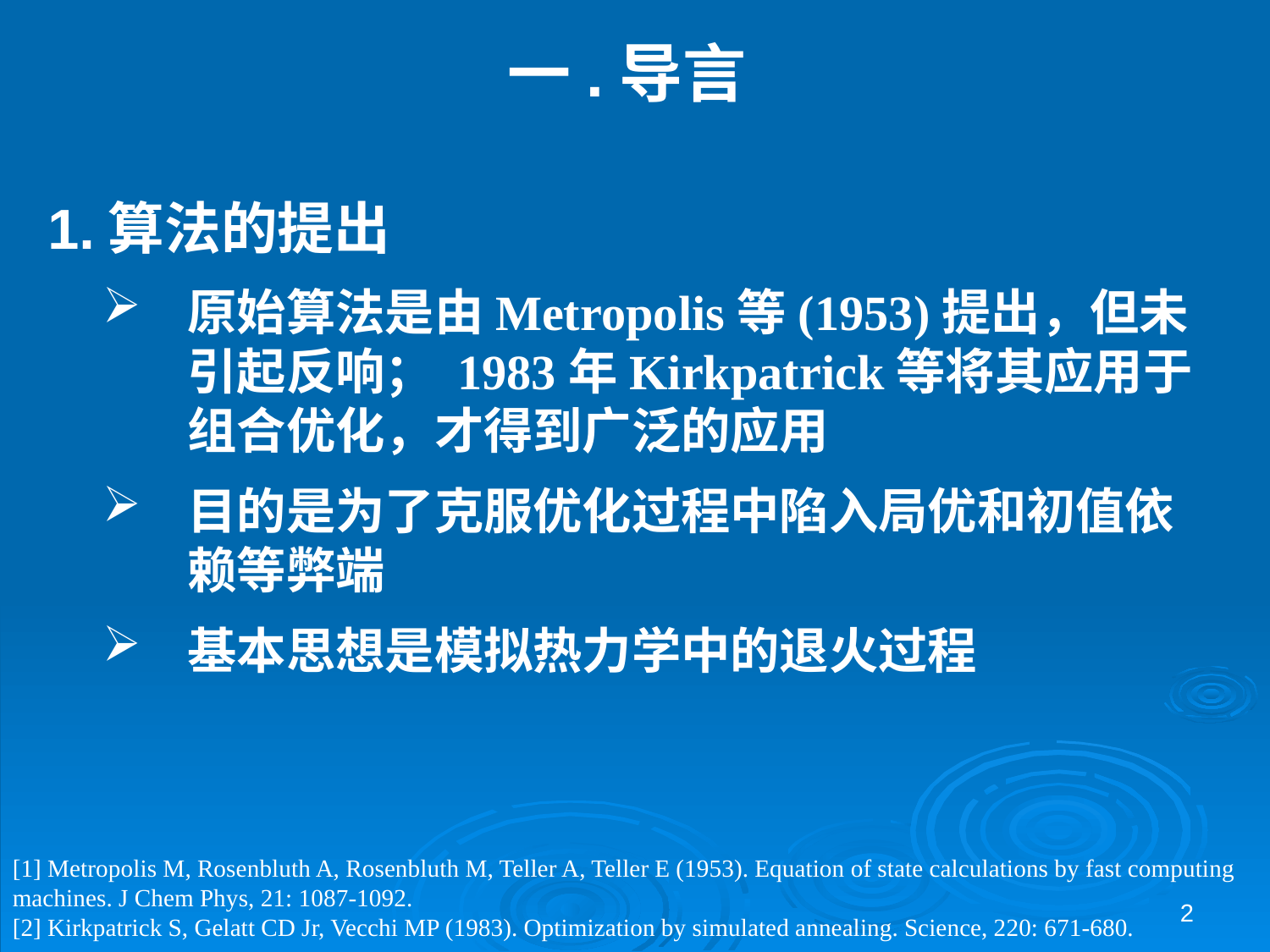

# 一.导言
1.算法的提出
原始算法是由Metropolis等(1953)提出，但未引起反响； 1983年Kirkpatrick等将其应用于组合优化，才得到广泛的应用
目的是为了克服优化过程中陷入局优和初值依赖等弊端
基本思想是模拟热力学中的退火过程
[1] Metropolis M, Rosenbluth A, Rosenbluth M, Teller A, Teller E (1953). Equation of state calculations by fast computing machines. J Chem Phys, 21: 1087-1092.
[2] Kirkpatrick S, Gelatt CD Jr, Vecchi MP (1983). Optimization by simulated annealing. Science, 220: 671-680.
2